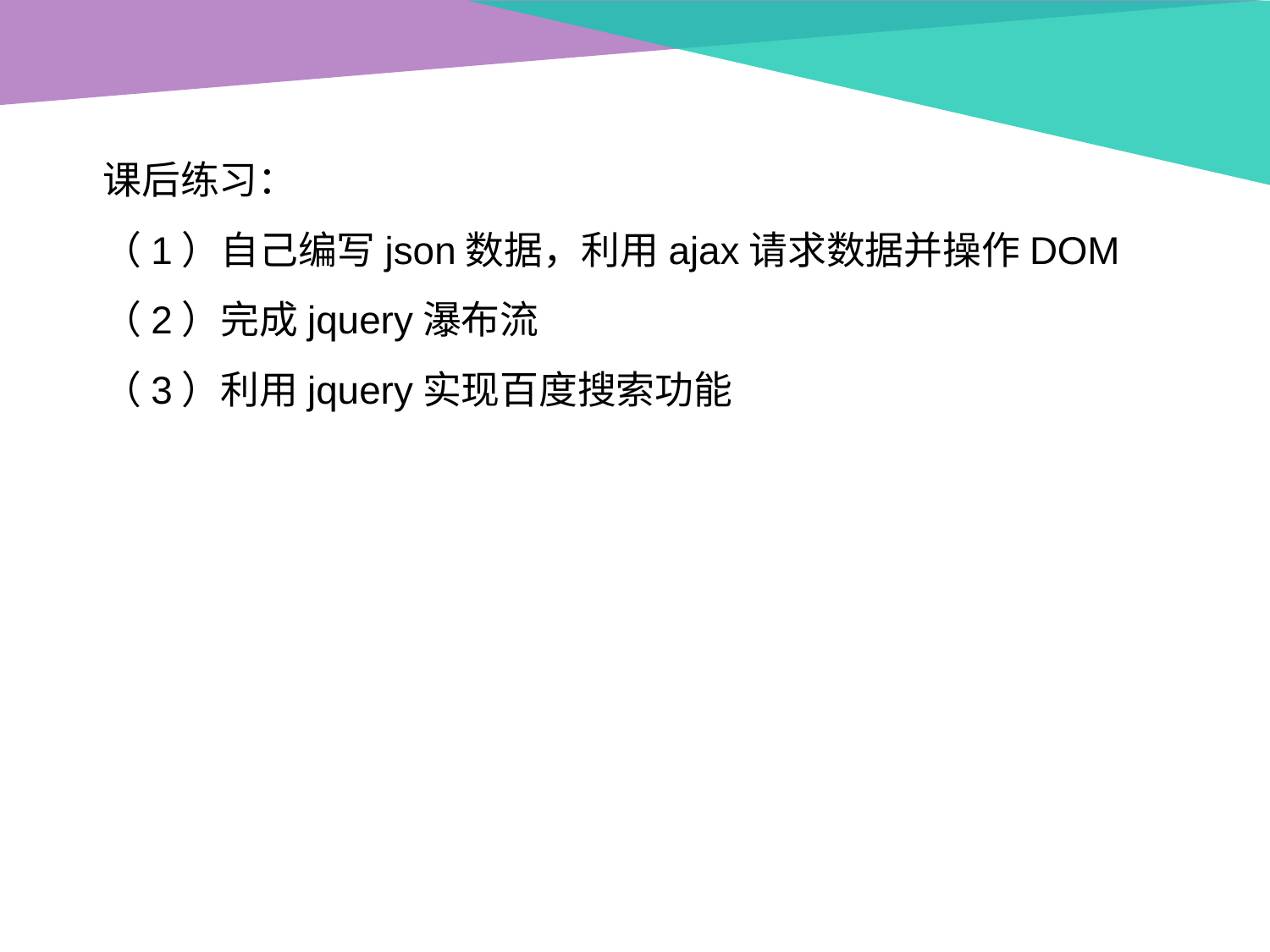

课后练习：
（1）自己编写json数据，利用ajax请求数据并操作DOM
（2）完成jquery瀑布流
（3）利用jquery实现百度搜索功能